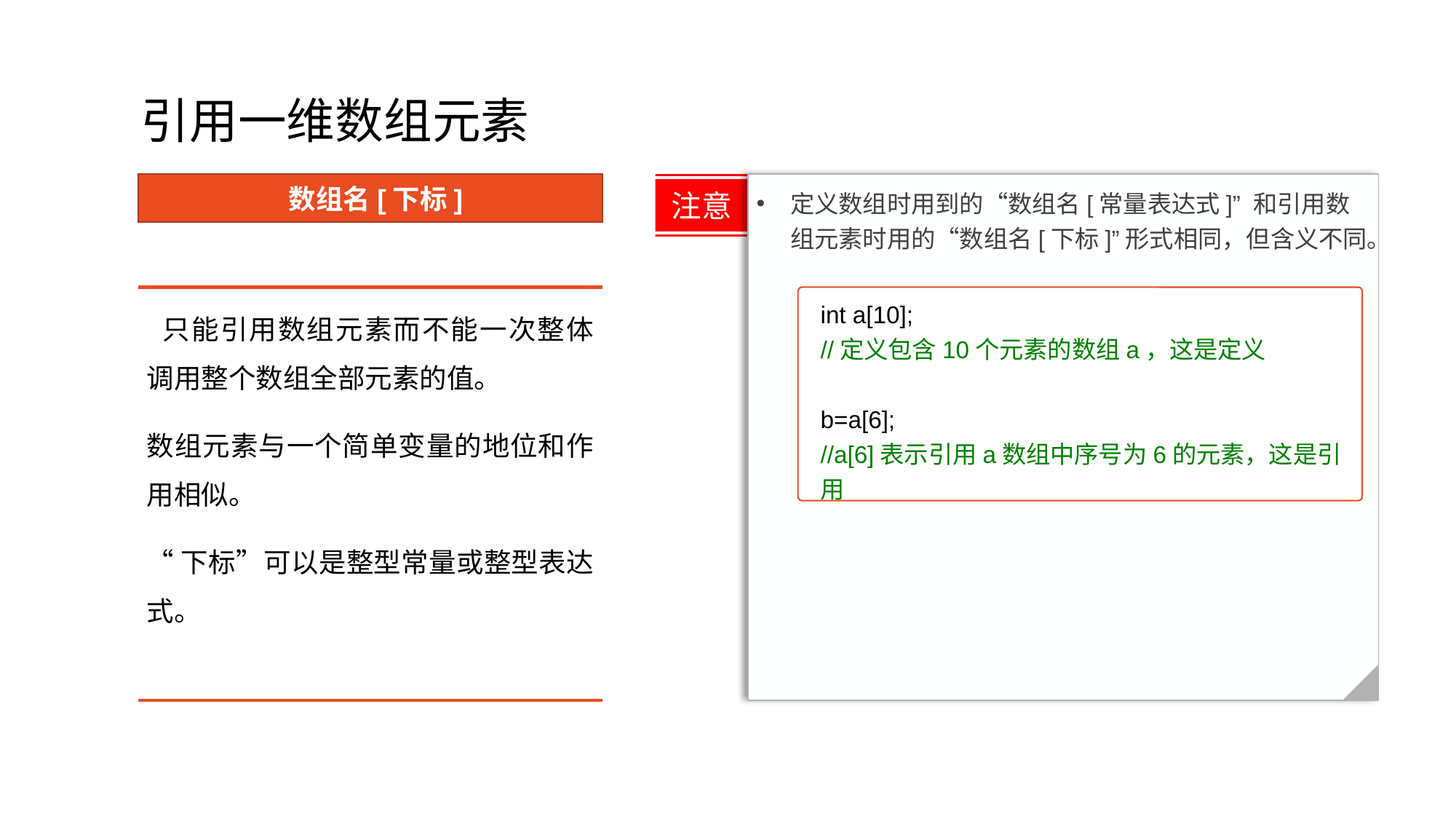

# 引用一维数组元素
定义数组时用到的“数组名[常量表达式]” 和引用数组元素时用的“数组名[下标]”形式相同，但含义不同。
注意

数组名[下标]
 只能引用数组元素而不能一次整体调用整个数组全部元素的值。
数组元素与一个简单变量的地位和作用相似。
“下标”可以是整型常量或整型表达式。
int a[10];
//定义包含10个元素的数组a，这是定义

b=a[6];
//a[6]表示引用a数组中序号为6的元素，这是引用